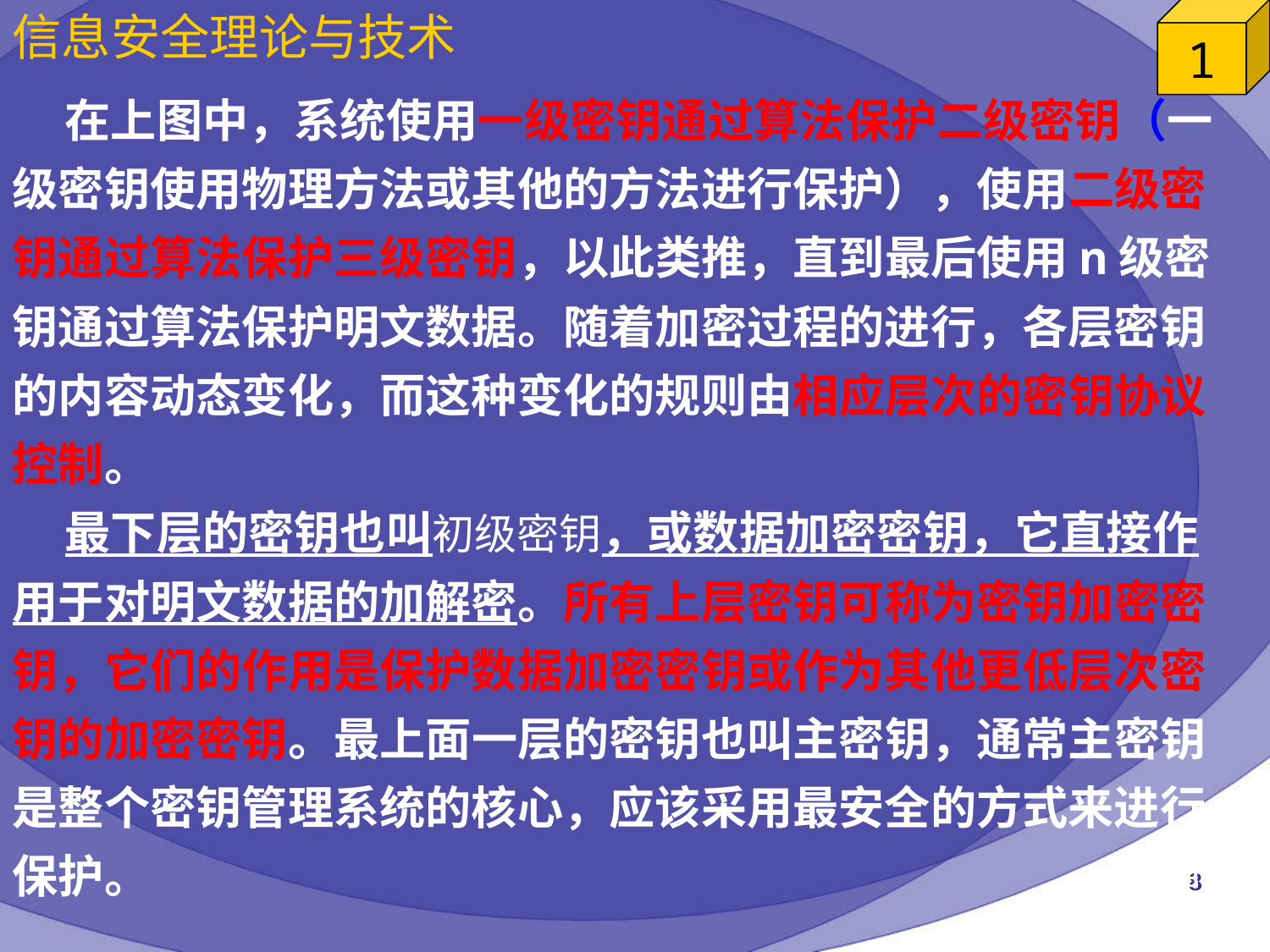

在上图中，系统使用一级密钥通过算法保护二级密钥（一级密钥使用物理方法或其他的方法进行保护），使用二级密钥通过算法保护三级密钥，以此类推，直到最后使用n级密钥通过算法保护明文数据。随着加密过程的进行，各层密钥的内容动态变化，而这种变化的规则由相应层次的密钥协议控制。
    最下层的密钥也叫初级密钥，或数据加密密钥，它直接作用于对明文数据的加解密。所有上层密钥可称为密钥加密密钥，它们的作用是保护数据加密密钥或作为其他更低层次密钥的加密密钥。最上面一层的密钥也叫主密钥，通常主密钥是整个密钥管理系统的核心，应该采用最安全的方式来进行保护。
8
8